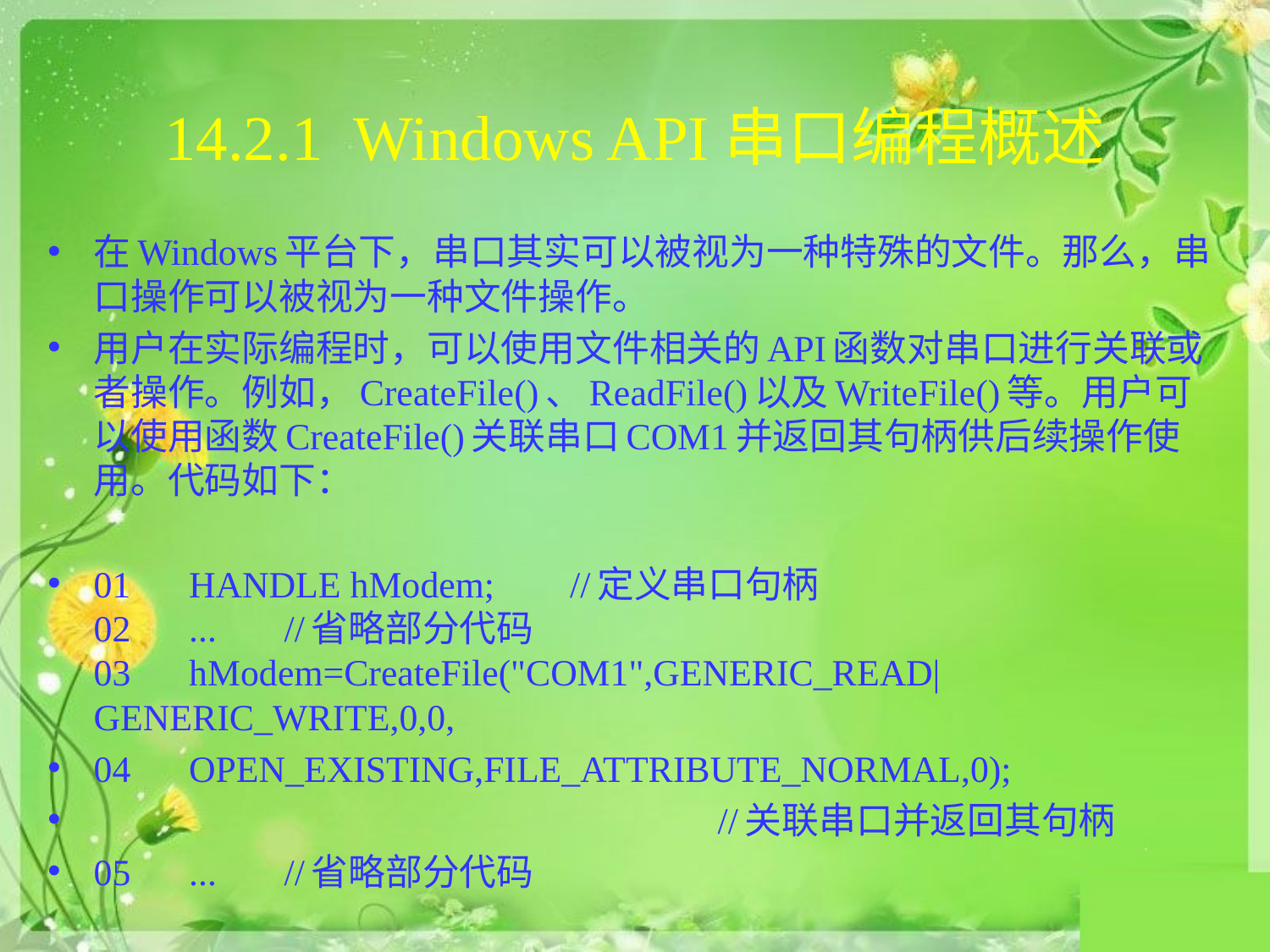

# 14.2.1  Windows API串口编程概述
在Windows平台下，串口其实可以被视为一种特殊的文件。那么，串口操作可以被视为一种文件操作。
用户在实际编程时，可以使用文件相关的API函数对串口进行关联或者操作。例如，CreateFile()、ReadFile()以及WriteFile()等。用户可以使用函数CreateFile()关联串口COM1并返回其句柄供后续操作使用。代码如下：

01	HANDLE hModem;   			//定义串口句柄
02	...					//省略部分代码
03	hModem=CreateFile("COM1",GENERIC_READ|GENERIC_WRITE,0,0,
04		OPEN_EXISTING,FILE_ATTRIBUTE_NORMAL,0);
                                                                   //关联串口并返回其句柄
05	...					//省略部分代码